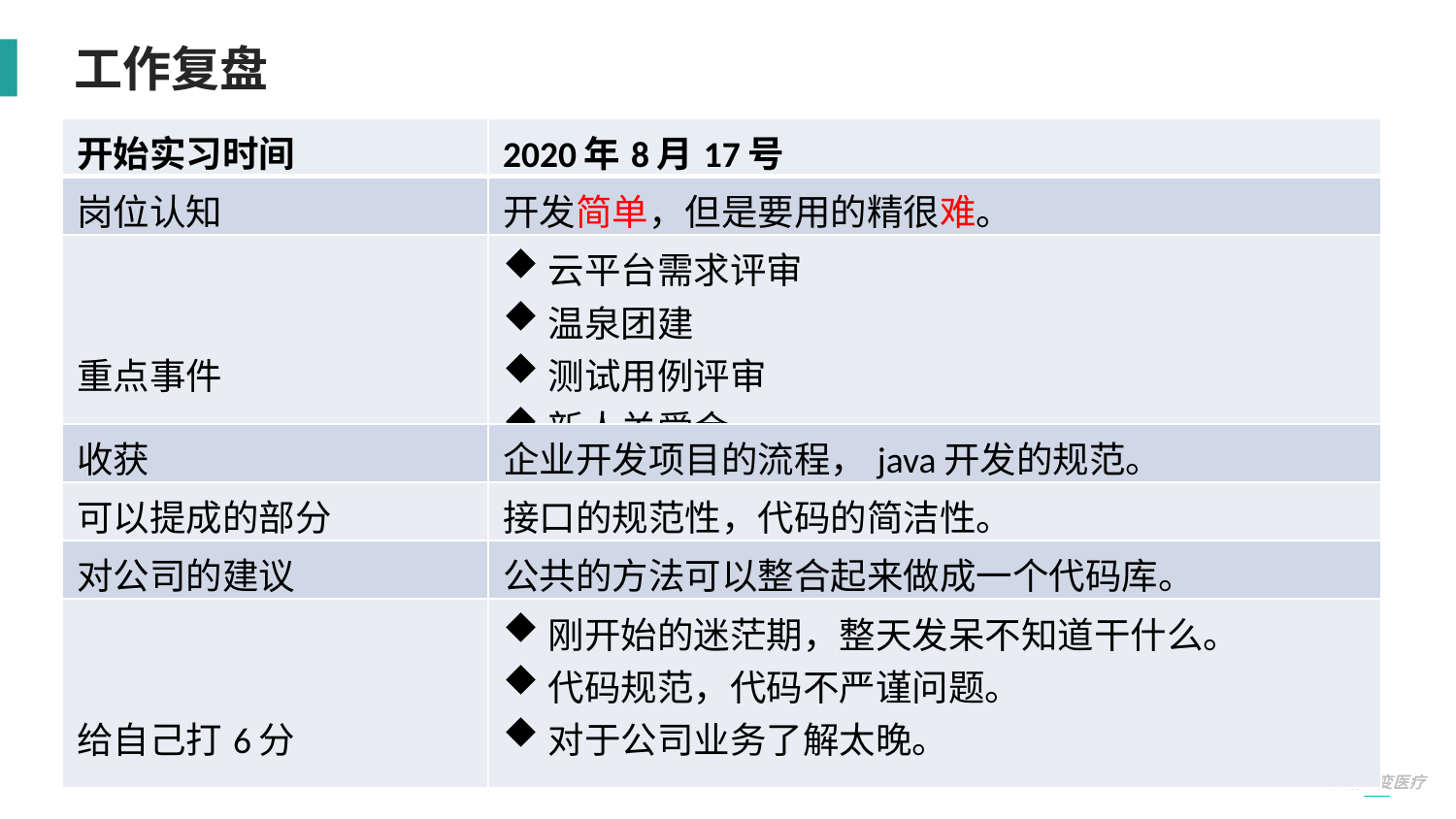

工作复盘

。

| 开始实习时间 | 2020年8月17号 |
| --- | --- |
| 岗位认知 | 开发简单，但是要用的精很难。 |
| 重点事件 | 云平台需求评审 温泉团建 测试用例评审 新人关爱会 |
| 收获 | 企业开发项目的流程，java开发的规范。 |
| 可以提成的部分 | 接口的规范性，代码的简洁性。 |
| 对公司的建议 | 公共的方法可以整合起来做成一个代码库。 |
| 给自己打6分 | 刚开始的迷茫期，整天发呆不知道干什么。 代码规范，代码不严谨问题。 对于公司业务了解太晚。 |
数据改变医疗